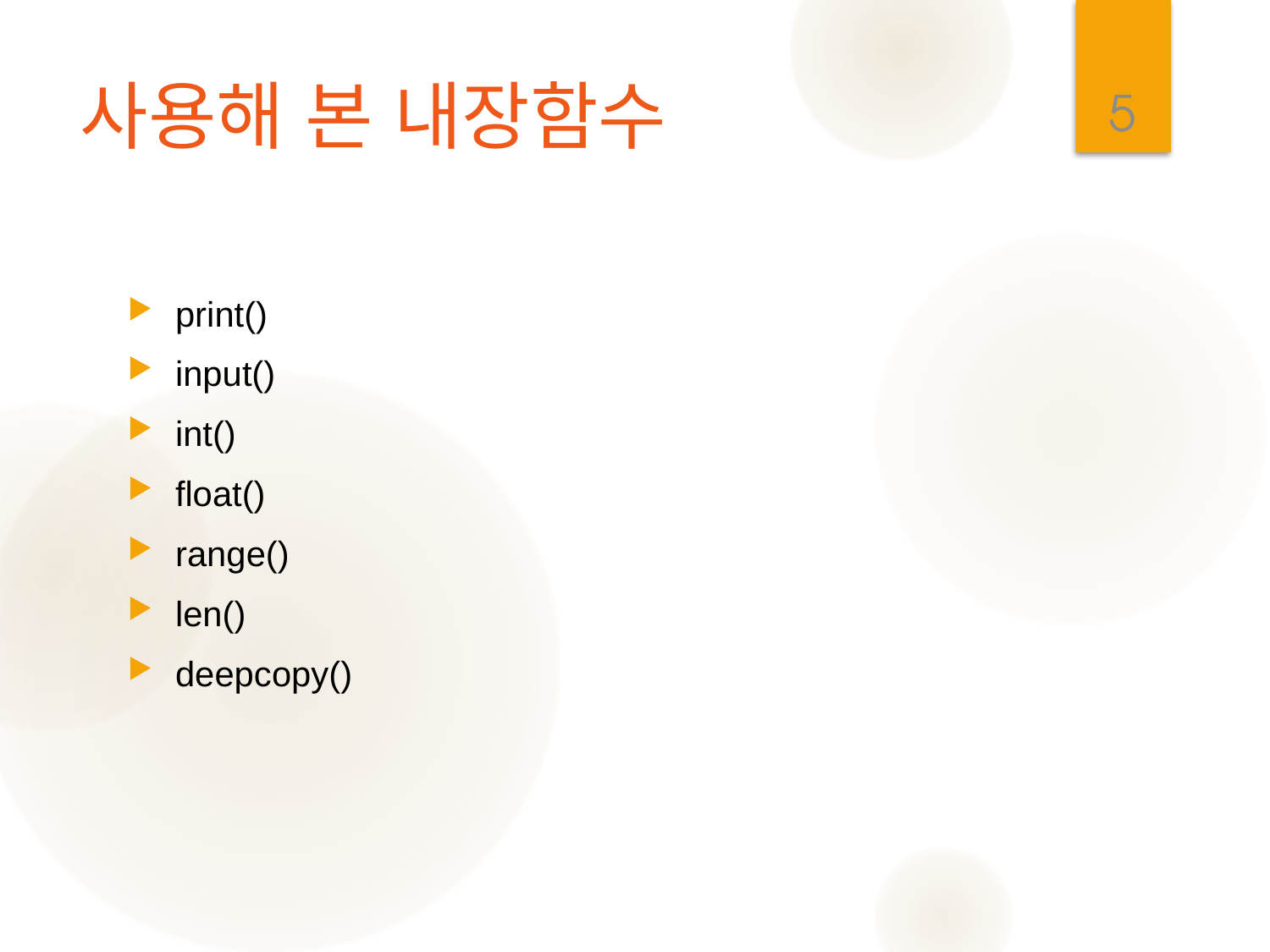

5
# 사용해 본 내장함수
print()
input()
int()
float()
range()
len()
deepcopy()